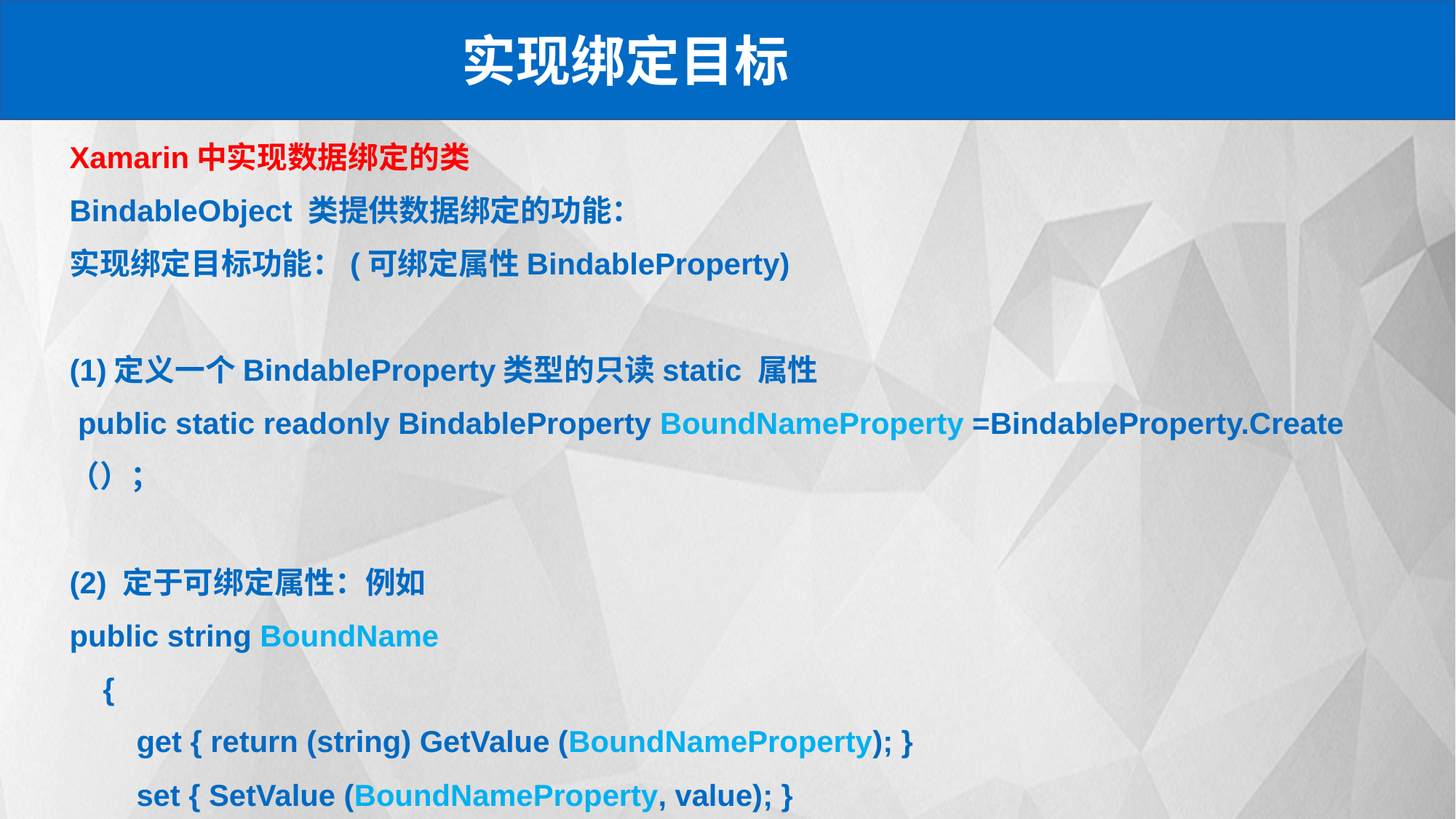

实现绑定目标
Xamarin中实现数据绑定的类
BindableObject 类提供数据绑定的功能：
实现绑定目标功能：(可绑定属性BindableProperty)

(1)定义一个BindableProperty类型的只读static 属性
 public static readonly BindableProperty BoundNameProperty =BindableProperty.Create（）；

(2) 定于可绑定属性：例如
public string BoundName
    {
        get { return (string) GetValue (BoundNameProperty); }
        set { SetValue (BoundNameProperty, value); }
    }